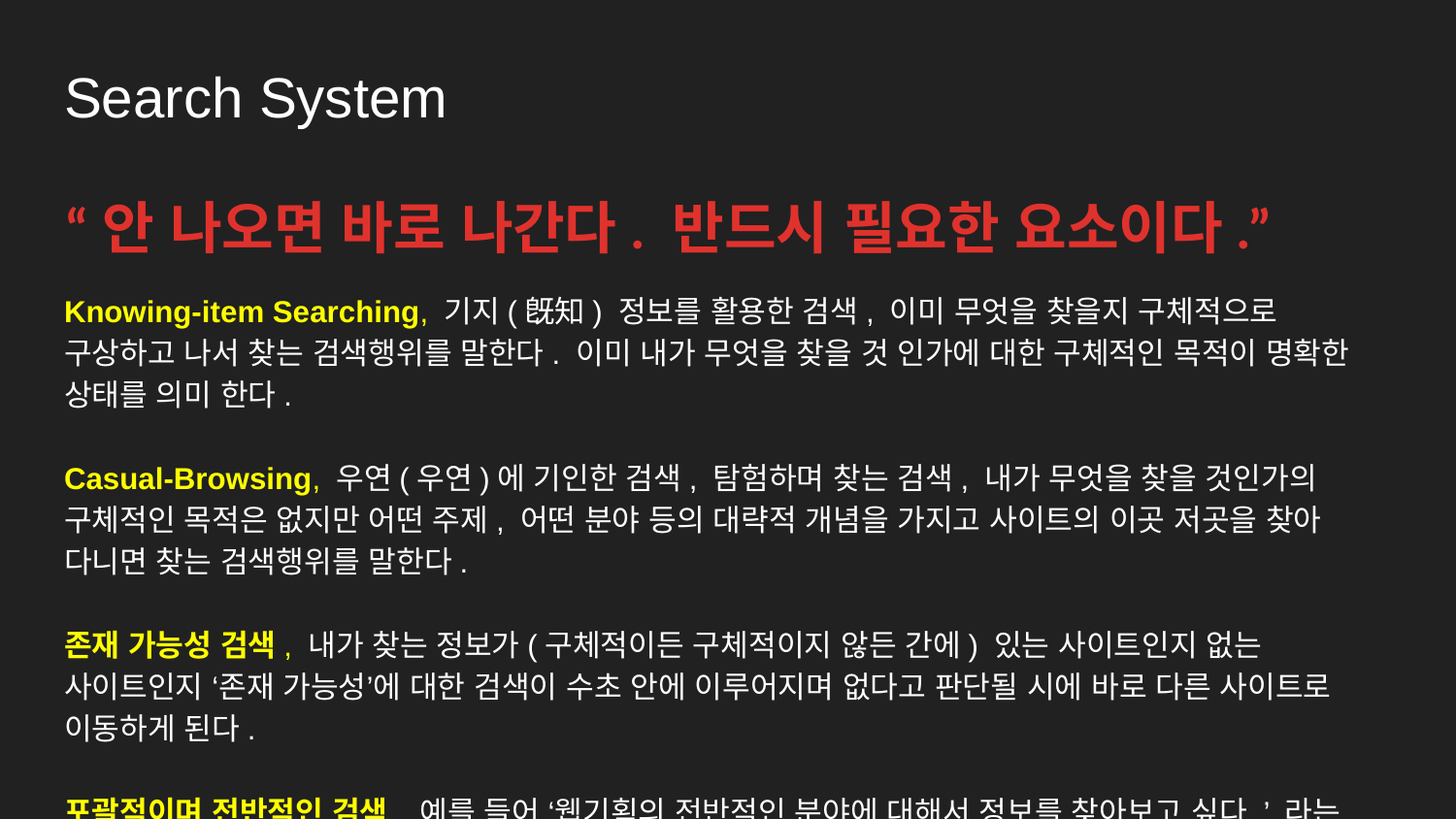

# Search System
“안 나오면 바로 나간다. 반드시 필요한 요소이다.”

Knowing-item Searching, 기지(旣知) 정보를 활용한 검색, 이미 무엇을 찾을지 구체적으로 구상하고 나서 찾는 검색행위를 말한다. 이미 내가 무엇을 찾을 것 인가에 대한 구체적인 목적이 명확한 상태를 의미 한다.

Casual-Browsing, 우연(우연)에 기인한 검색, 탐험하며 찾는 검색, 내가 무엇을 찾을 것인가의 구체적인 목적은 없지만 어떤 주제, 어떤 분야 등의 대략적 개념을 가지고 사이트의 이곳 저곳을 찾아 다니면 찾는 검색행위를 말한다.

존재 가능성 검색, 내가 찾는 정보가(구체적이든 구체적이지 않든 간에) 있는 사이트인지 없는 사이트인지 ‘존재 가능성’에 대한 검색이 수초 안에 이루어지며 없다고 판단될 시에 바로 다른 사이트로 이동하게 된다.

포괄적이며 전반적인 검색, 예를 들어 ‘웹기획의 전반적인 분야에 대해서 정보를 찾아보고 싶다.’ 라는 생각이 있을경우 한 개의 사이트 이상에서 정보를 포괄적으로 수집하게 된다. 이런 경우의 검색을 의미 한다.